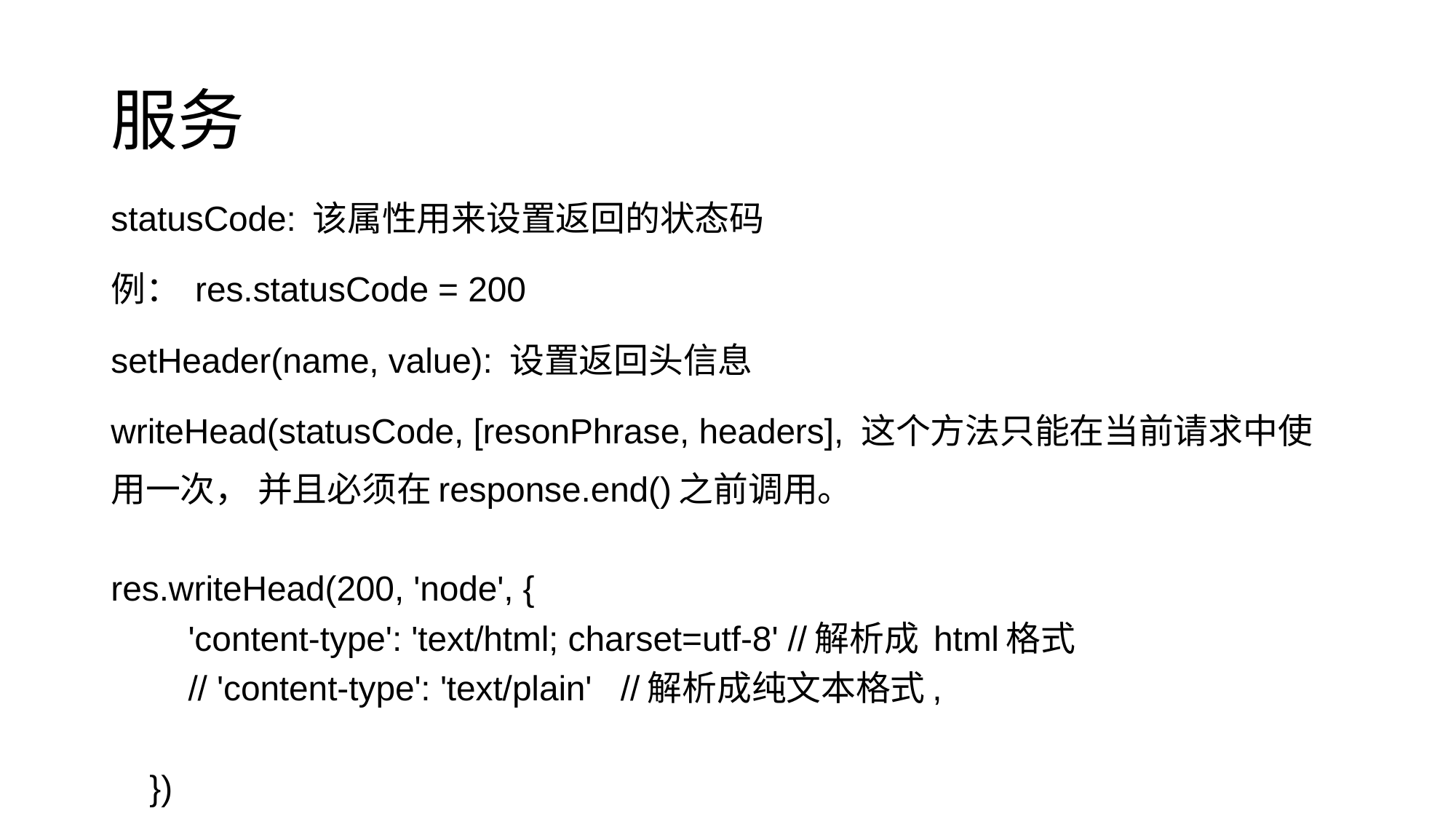

# 服务
statusCode: 该属性用来设置返回的状态码
例： res.statusCode = 200
setHeader(name, value): 设置返回头信息
writeHead(statusCode, [resonPhrase, headers], 这个方法只能在当前请求中使用一次， 并且必须在response.end()之前调用。

res.writeHead(200, 'node', {
        'content-type': 'text/html; charset=utf-8' //解析成 html格式
        // 'content-type': 'text/plain'   //解析成纯文本格式,

    })